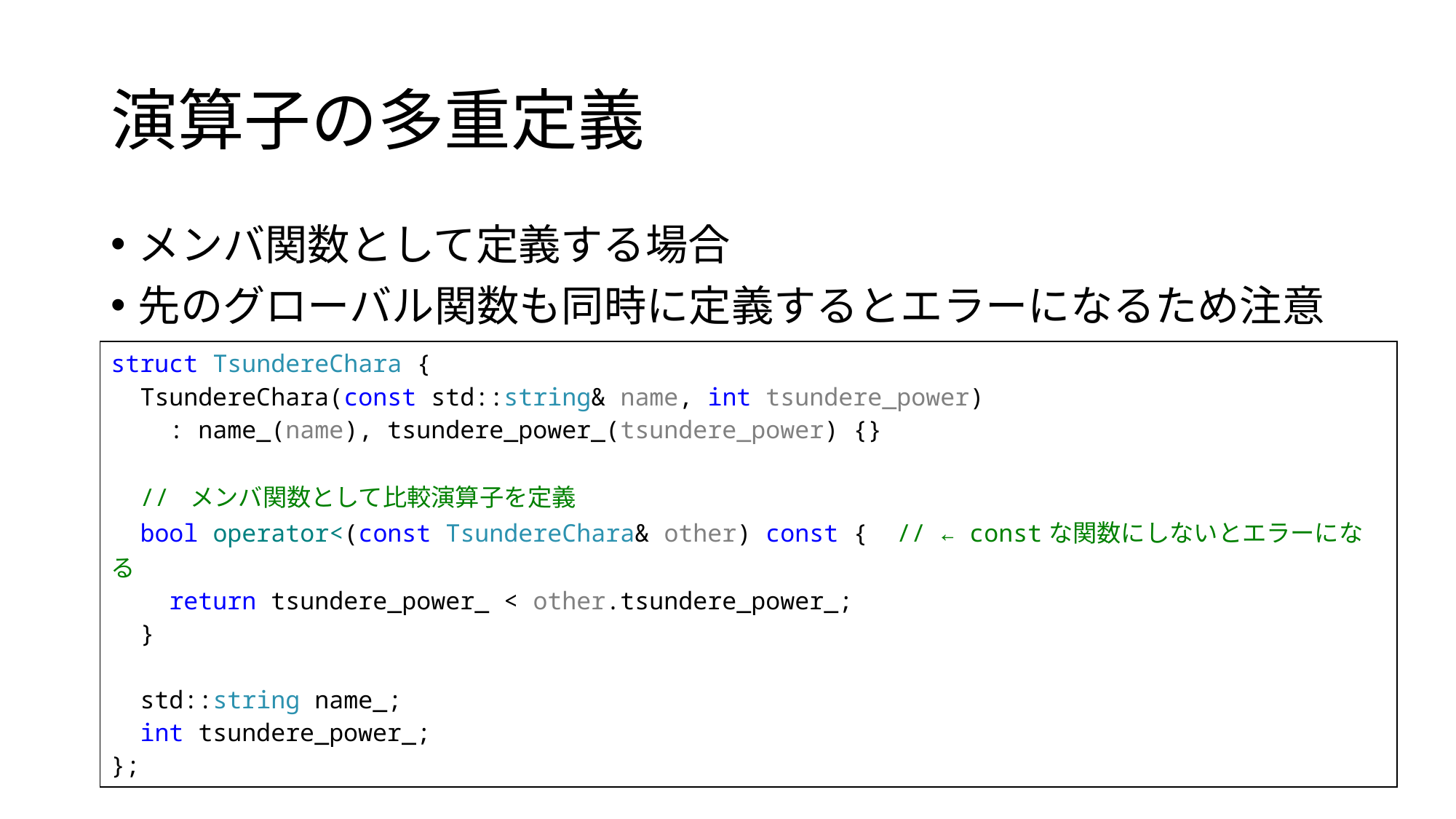

# 演算子の多重定義
メンバ関数として定義する場合
先のグローバル関数も同時に定義するとエラーになるため注意
| struct TsundereChara { TsundereChara(const std::string& name, int tsundere\_power) : name\_(name), tsundere\_power\_(tsundere\_power) {} // メンバ関数として比較演算子を定義 bool operator<(const TsundereChara& other) const { // ← constな関数にしないとエラーになる return tsundere\_power\_ < other.tsundere\_power\_; } std::string name\_; int tsundere\_power\_; }; |
| --- |